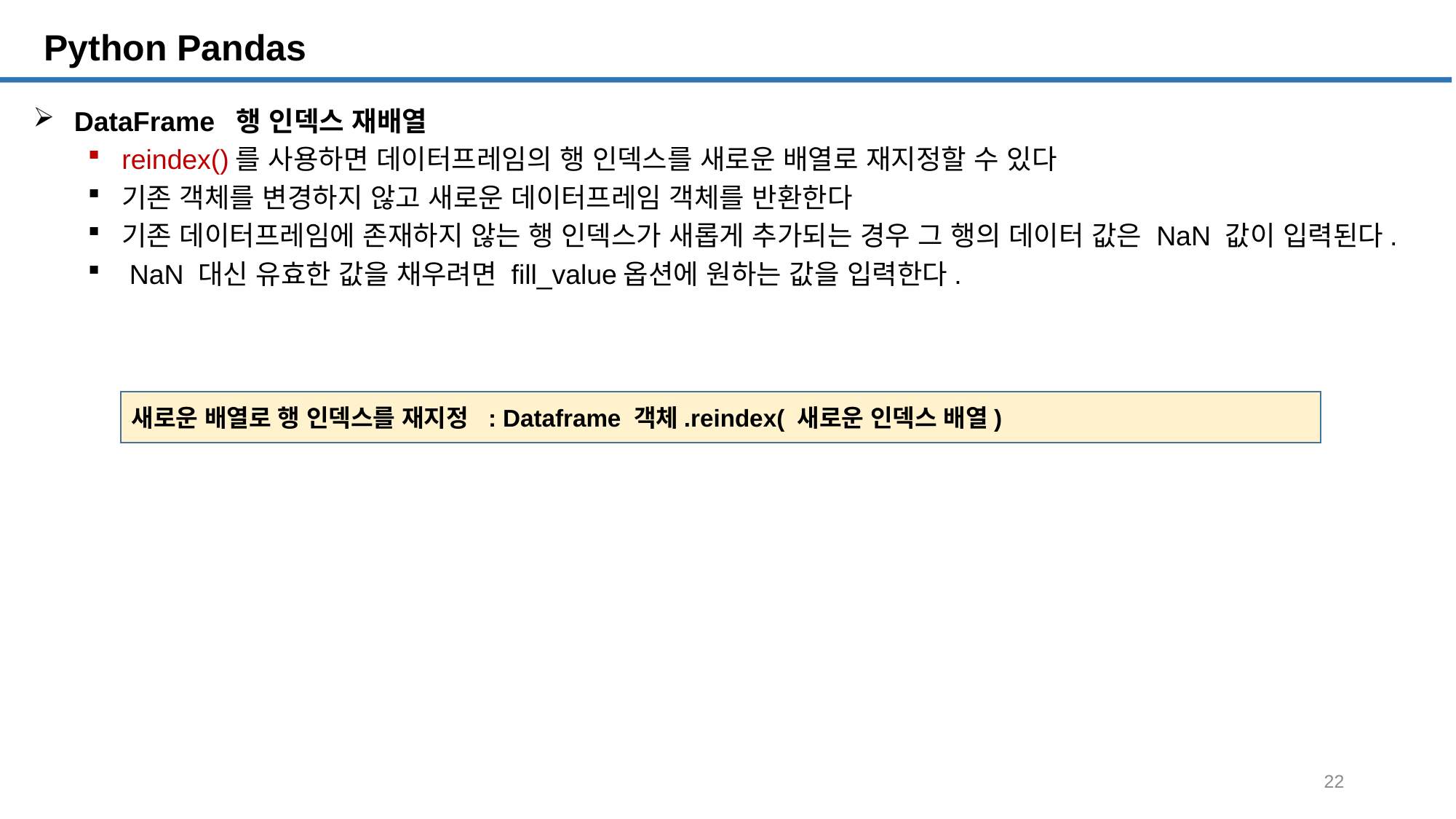

SQL 튜닝 개요
# Python Pandas

DataFrame  행 인덱스 재배열
reindex()를 사용하면 데이터프레임의 행 인덱스를 새로운 배열로 재지정할 수 있다
기존 객체를 변경하지 않고 새로운 데이터프레임 객체를 반환한다
기존 데이터프레임에 존재하지 않는 행 인덱스가 새롭게 추가되는 경우 그 행의 데이터 값은 NaN 값이 입력된다.
 NaN 대신 유효한 값을 채우려면 fill_value옵션에 원하는 값을 입력한다.
새로운 배열로 행 인덱스를 재지정  : Dataframe 객체.reindex( 새로운 인덱스 배열)
22